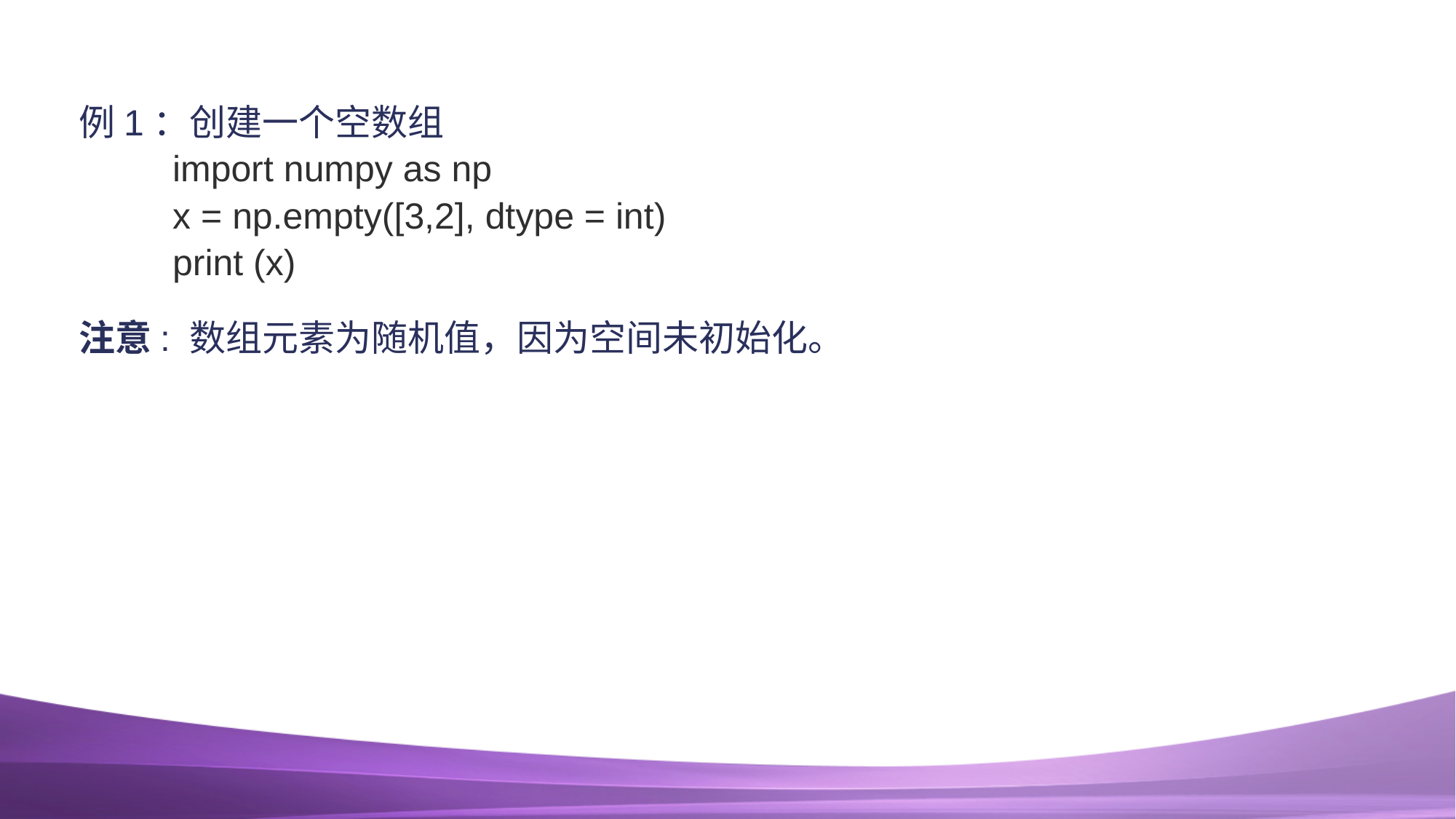

例1：创建一个空数组
import numpy as np
x = np.empty([3,2], dtype = int)
print (x)
注意: 数组元素为随机值，因为空间未初始化。